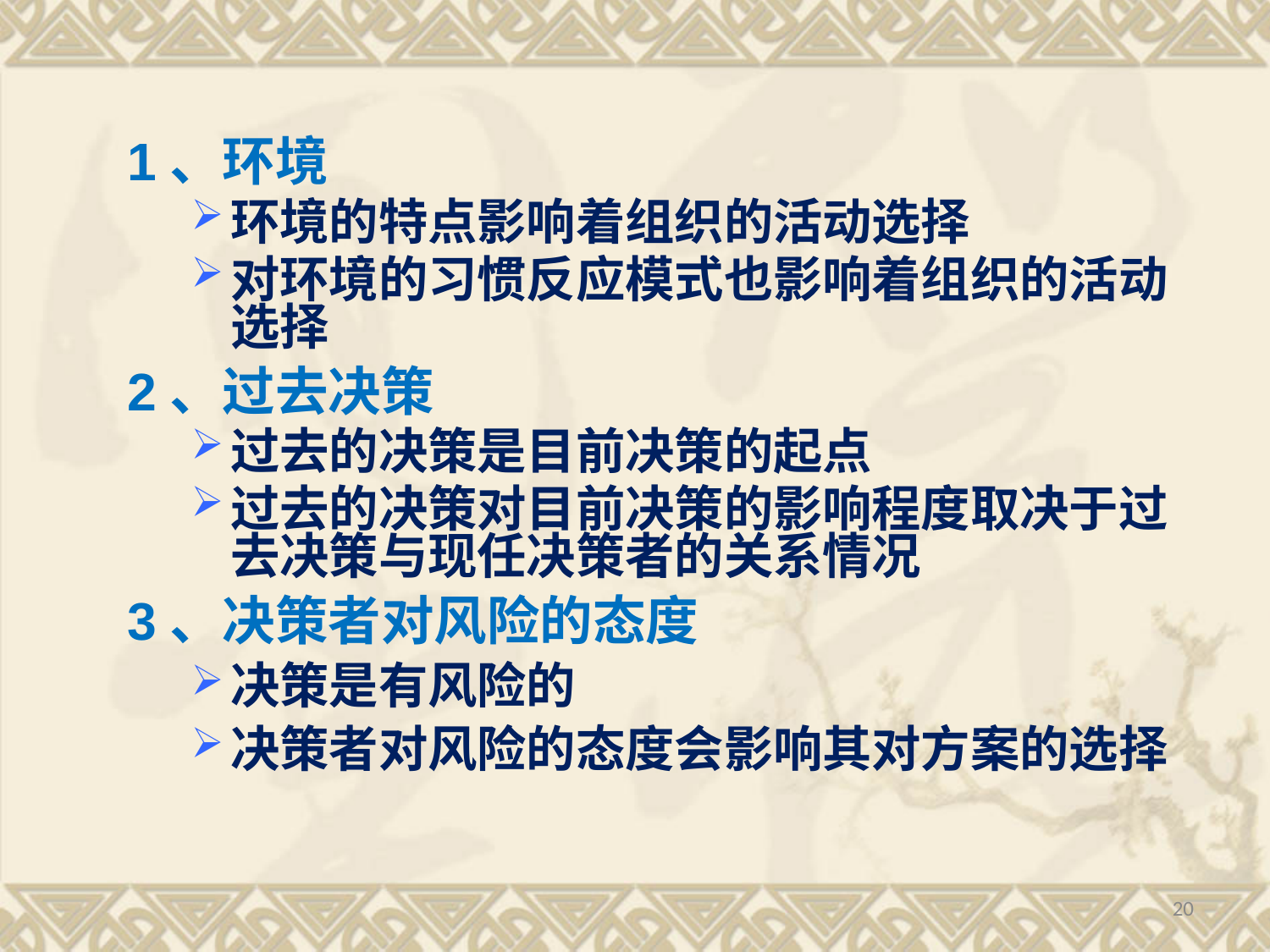

1、环境
环境的特点影响着组织的活动选择
对环境的习惯反应模式也影响着组织的活动选择
2、过去决策
过去的决策是目前决策的起点
过去的决策对目前决策的影响程度取决于过去决策与现任决策者的关系情况
3、决策者对风险的态度
决策是有风险的
决策者对风险的态度会影响其对方案的选择
20